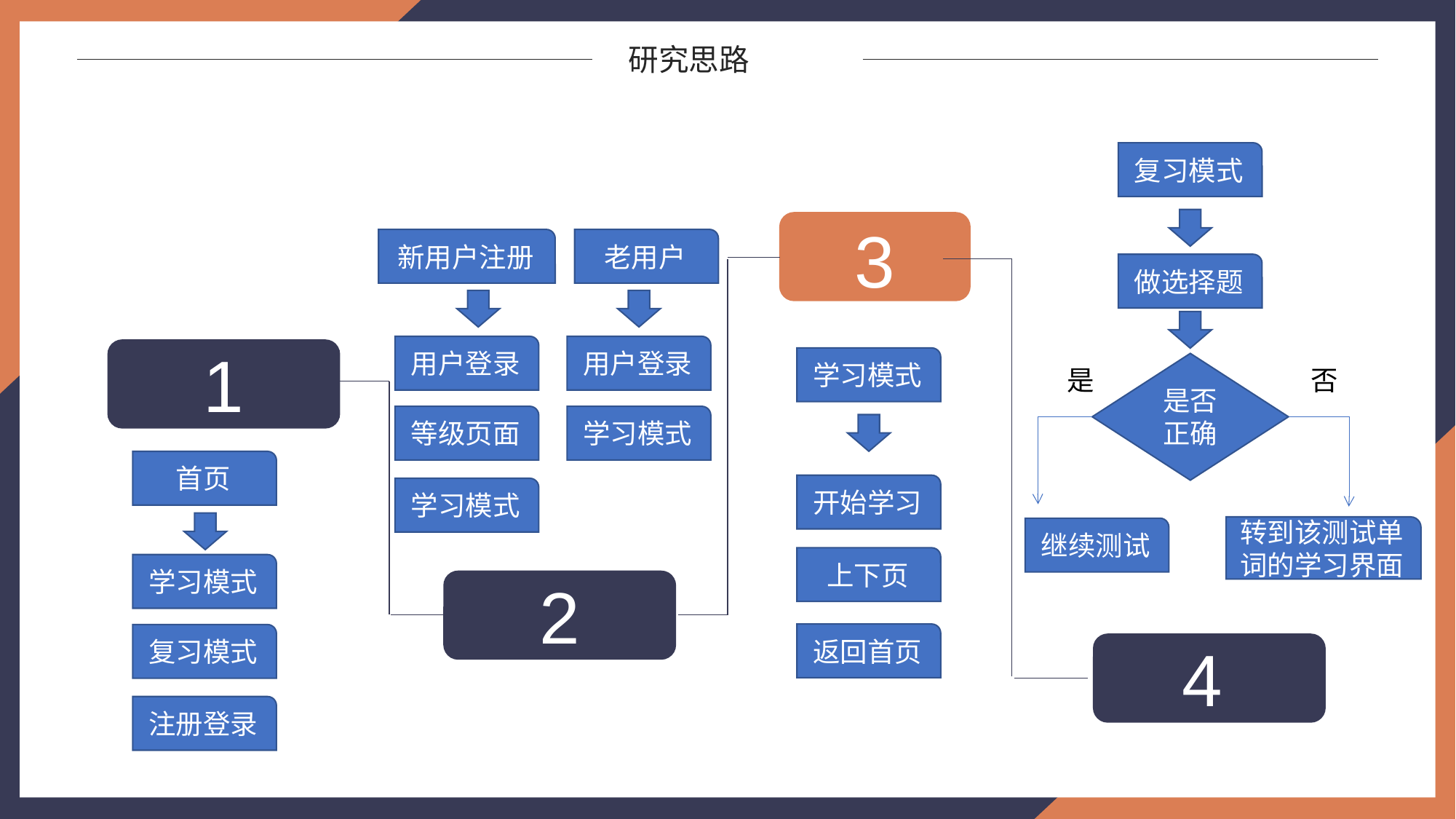

研究思路
复习模式
3

新用户注册
老用户
做选择题

1
用户登录
用户登录

学习模式
是否正确
是
否
等级页面
学习模式

首页
开始学习
学习模式

转到该测试单词的学习界面
继续测试
上下页
学习模式
2

返回首页
复习模式
4

注册登录